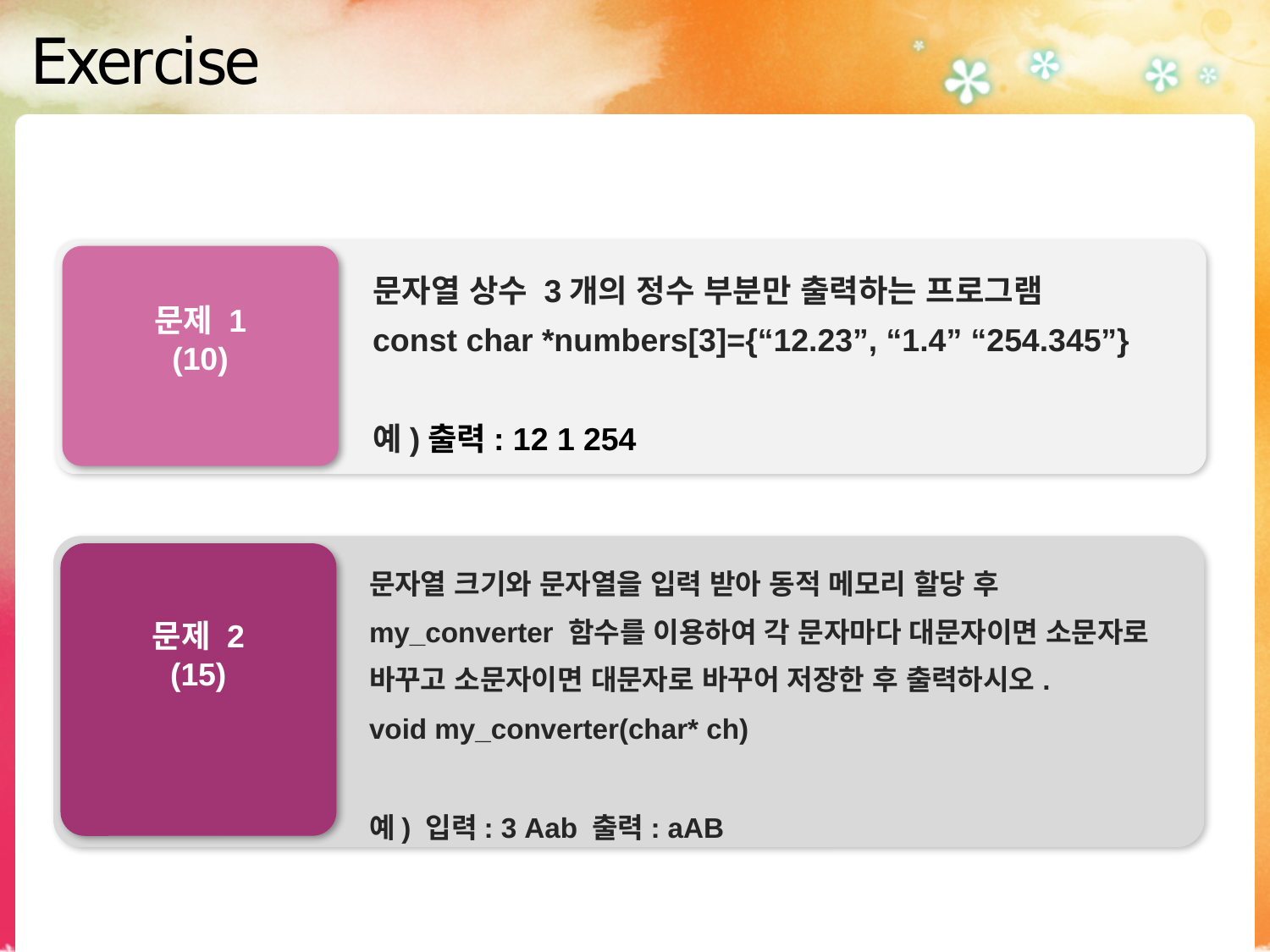

# Exercise

문자열 상수 3개의 정수 부분만 출력하는 프로그램
const char *numbers[3]={“12.23”, “1.4” “254.345”}

예)출력: 12 1 254
문제 1
(10)

문자열 크기와 문자열을 입력 받아 동적 메모리 할당 후 my_converter 함수를 이용하여 각 문자마다 대문자이면 소문자로 바꾸고 소문자이면 대문자로 바꾸어 저장한 후 출력하시오.
void my_converter(char* ch)

예) 입력: 3 Aab 출력: aAB
문제 2
(15)